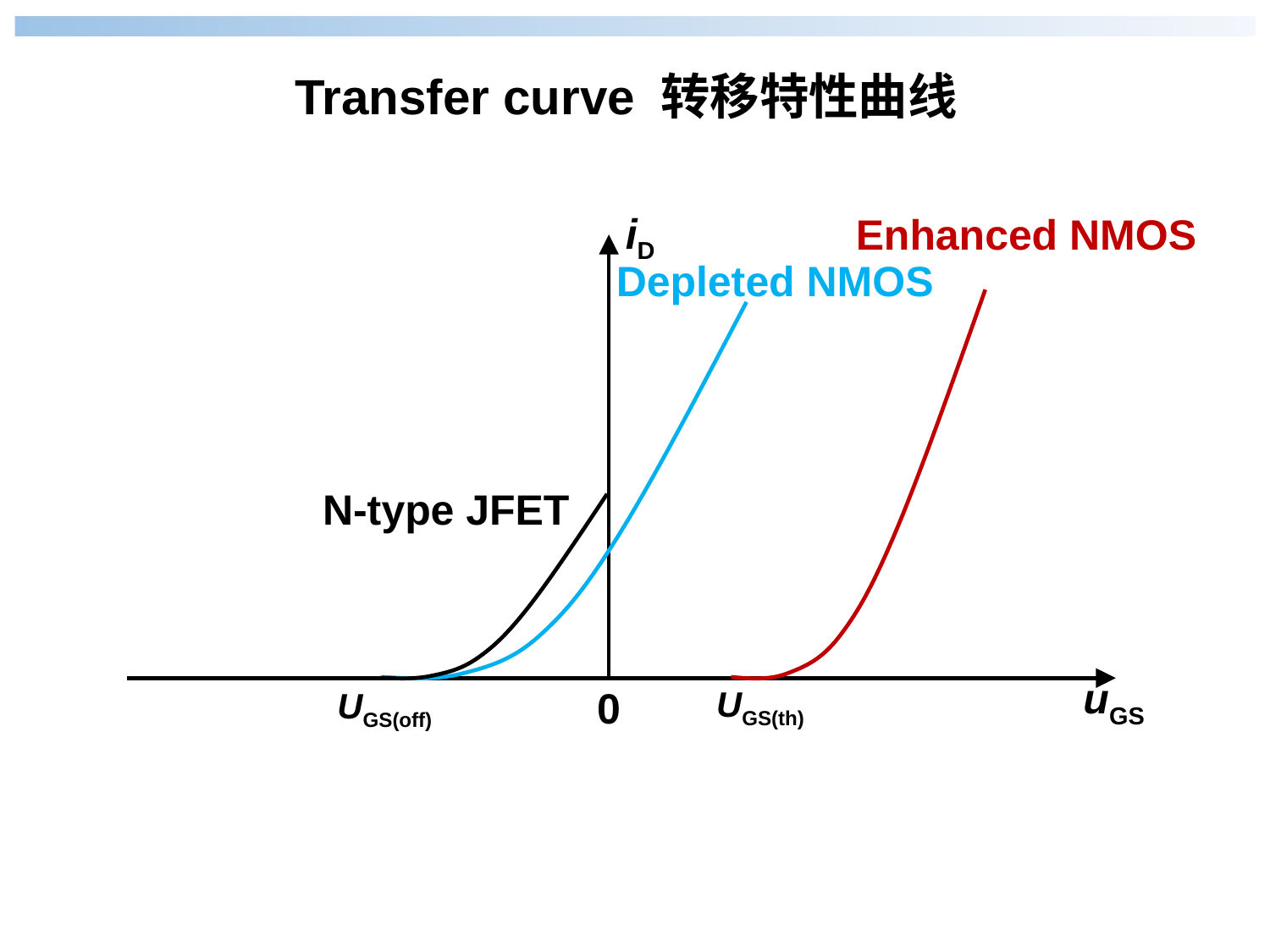

Transfer curve 转移特性曲线
iD
uGS
Enhanced NMOS

Depleted NMOS

N-type JFET

0
UGS(th)
UGS(off)